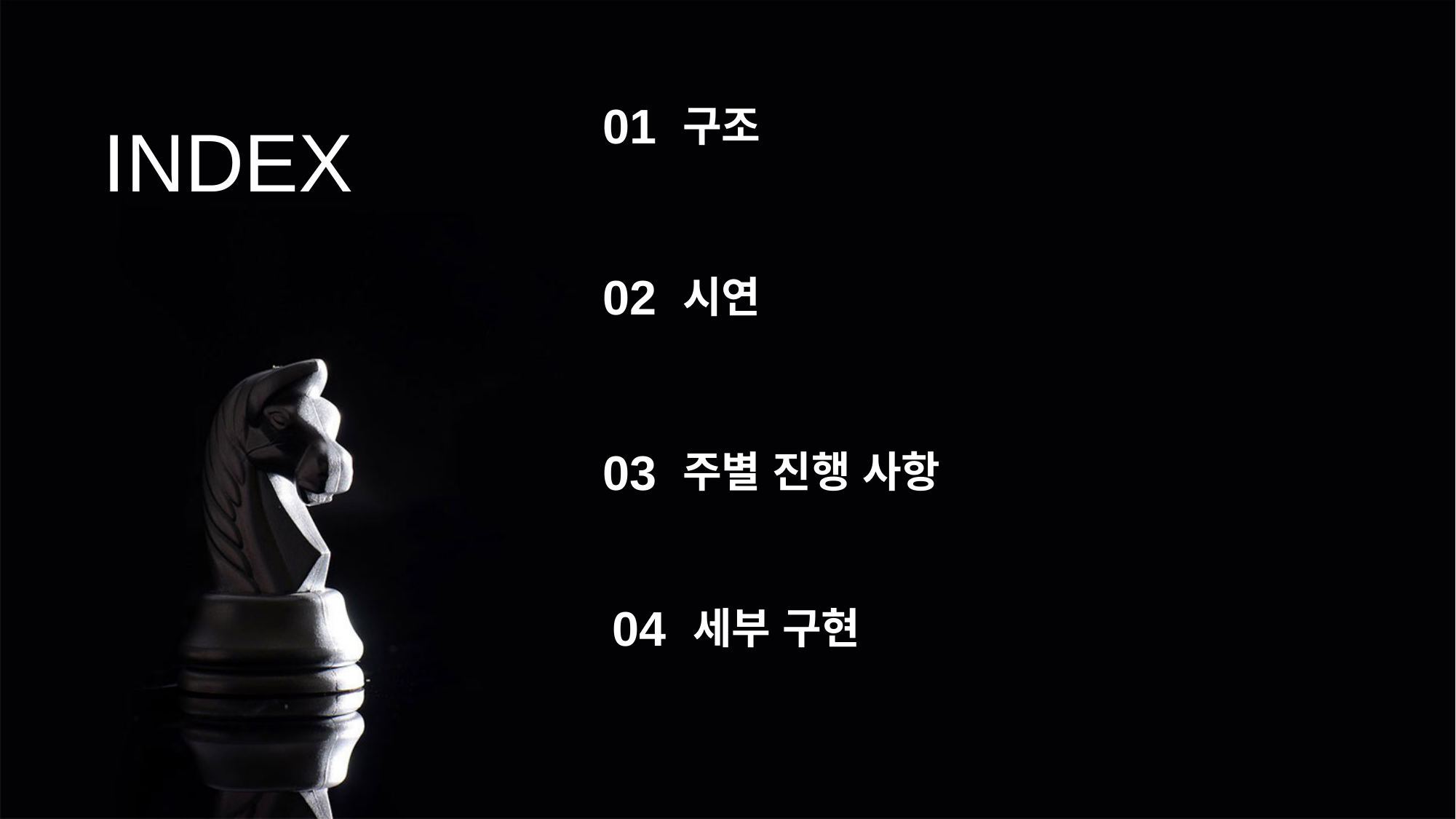

01
구조
INDEX
02
시연
03
주별 진행 사항
04
세부 구현